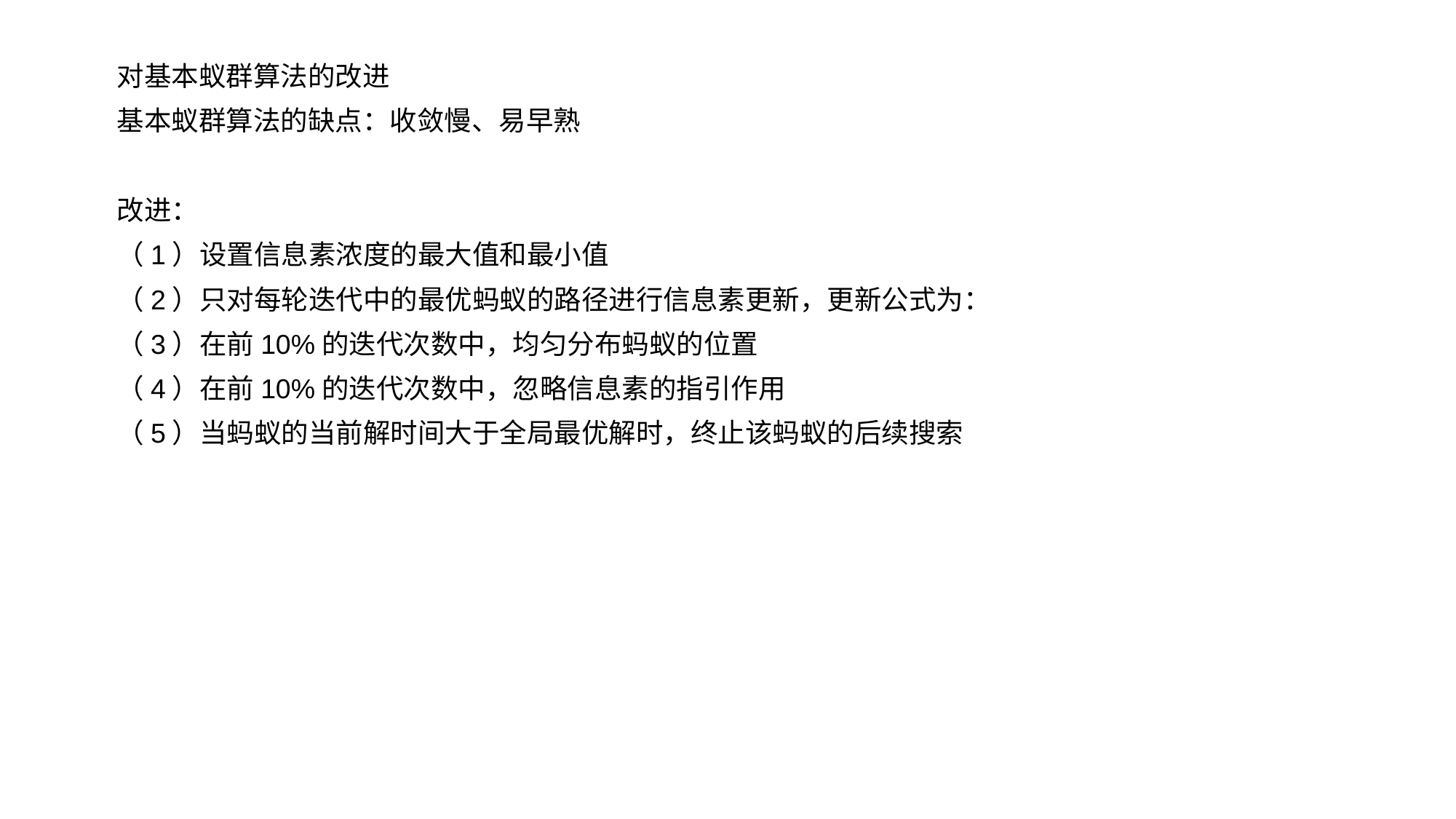

对基本蚁群算法的改进
基本蚁群算法的缺点：收敛慢、易早熟

改进：
（1）设置信息素浓度的最大值和最小值
（2）只对每轮迭代中的最优蚂蚁的路径进行信息素更新，更新公式为：
（3）在前10%的迭代次数中，均匀分布蚂蚁的位置
（4）在前10%的迭代次数中，忽略信息素的指引作用
（5）当蚂蚁的当前解时间大于全局最优解时，终止该蚂蚁的后续搜索